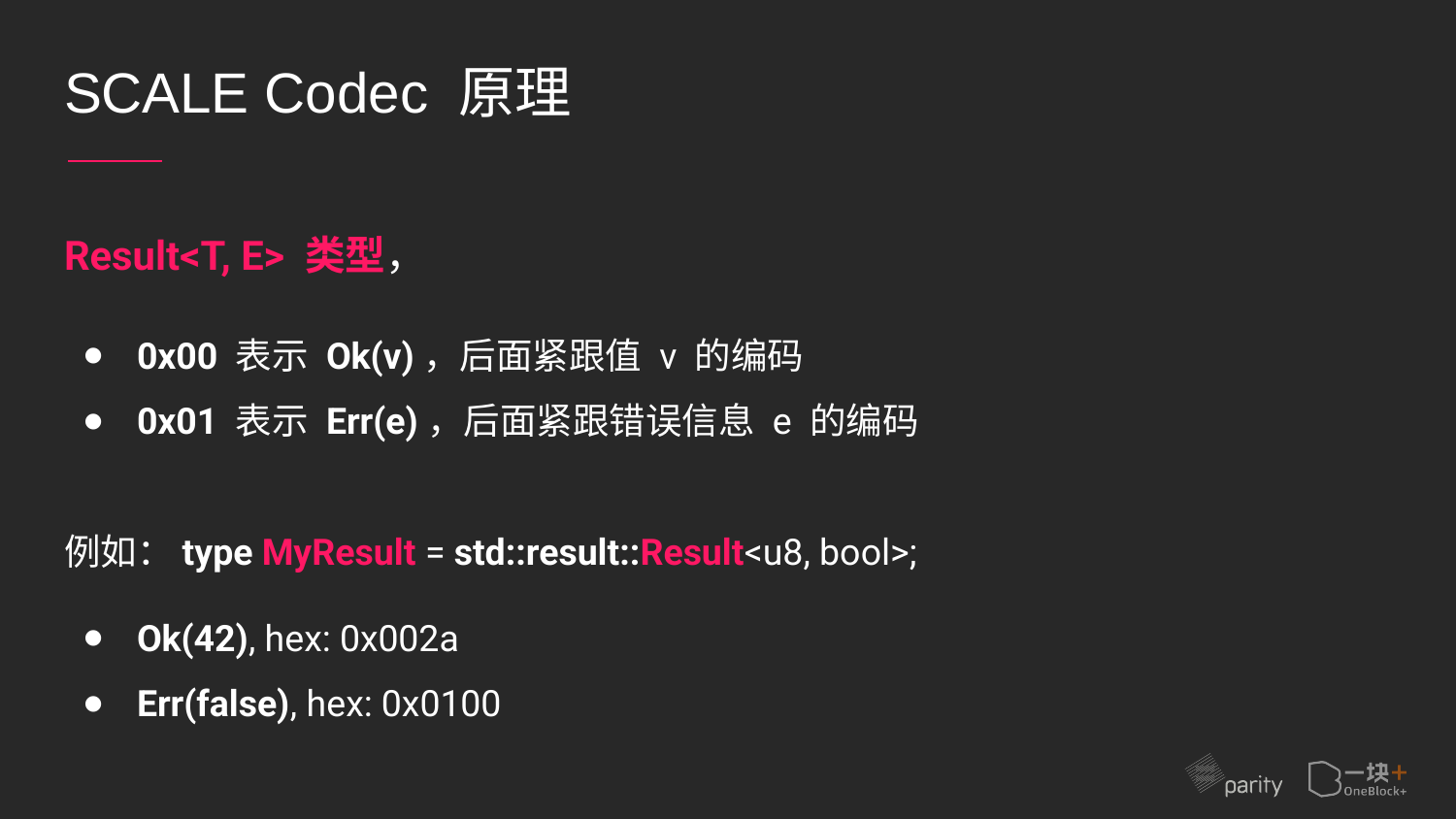

# SCALE Codec 原理
Result<T, E> 类型，
0x00 表示 Ok(v)，后面紧跟值 v 的编码
0x01 表示 Err(e)，后面紧跟错误信息 e 的编码

例如：type MyResult = std::result::Result<u8, bool>;
Ok(42), hex: 0x002a
Err(false), hex: 0x0100